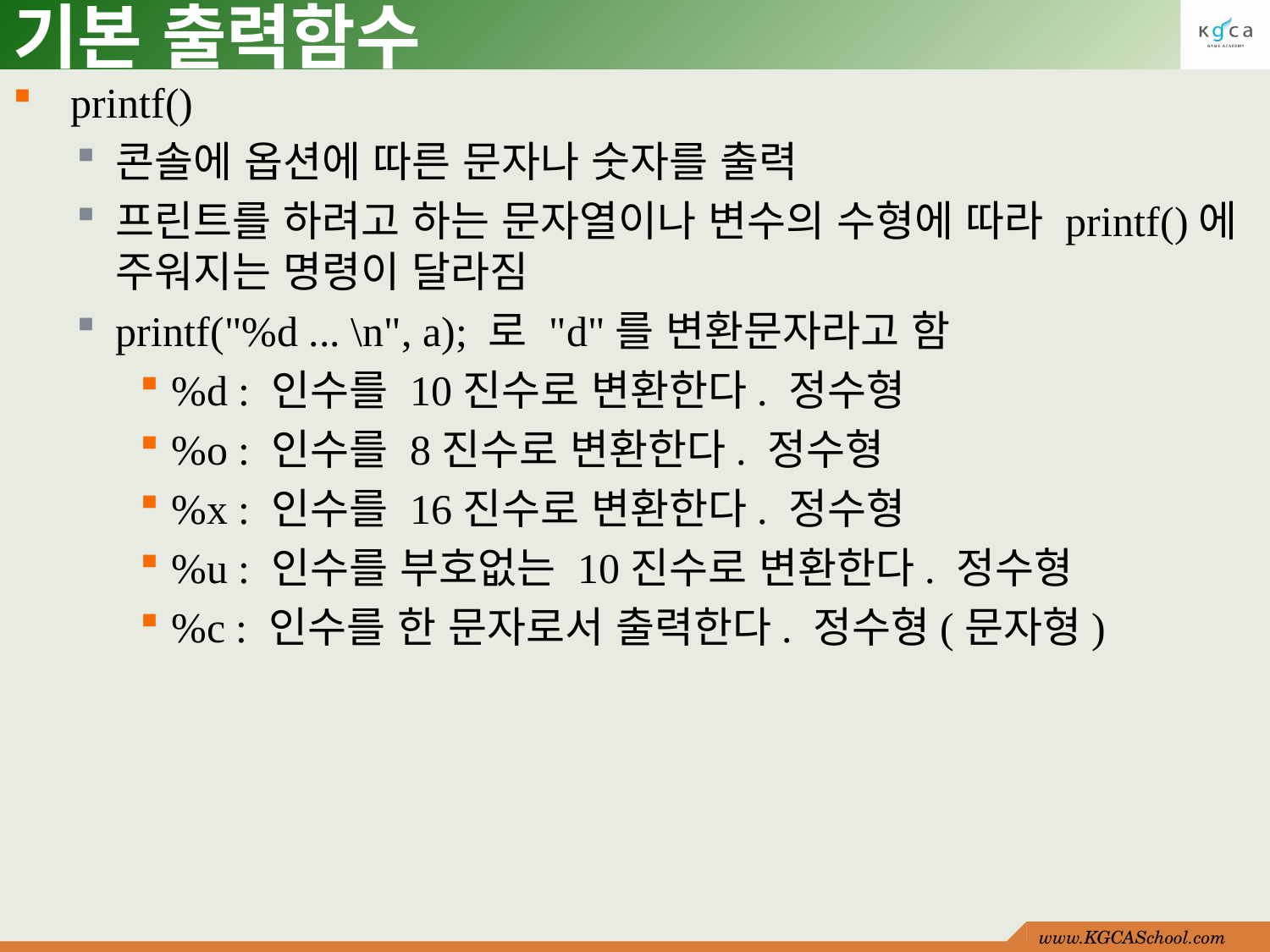

# 기본 출력함수
 printf()
콘솔에 옵션에 따른 문자나 숫자를 출력
프린트를 하려고 하는 문자열이나 변수의 수형에 따라 printf()에 주워지는 명령이 달라짐
printf("%d ... \n", a); 로 "d"를 변환문자라고 함
%d : 인수를 10진수로 변환한다. 정수형
%o : 인수를 8진수로 변환한다. 정수형
%x : 인수를 16진수로 변환한다. 정수형
%u : 인수를 부호없는 10진수로 변환한다. 정수형
%c : 인수를 한 문자로서 출력한다. 정수형(문자형)